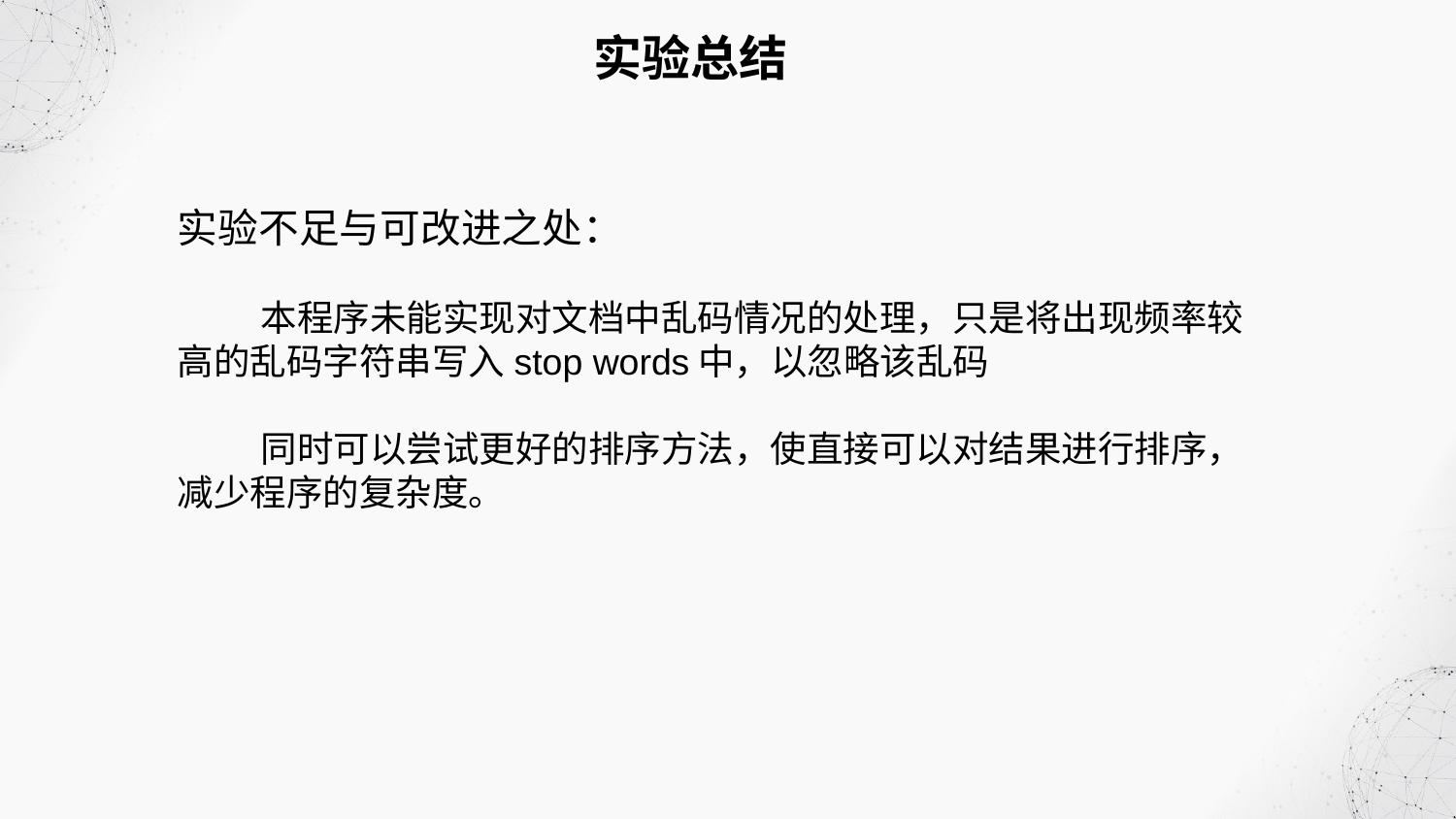

实验总结
实验不足与可改进之处：

         本程序未能实现对文档中乱码情况的处理，只是将出现频率较高的乱码字符串写入stop words中，以忽略该乱码

         同时可以尝试更好的排序方法，使直接可以对结果进行排序，减少程序的复杂度。